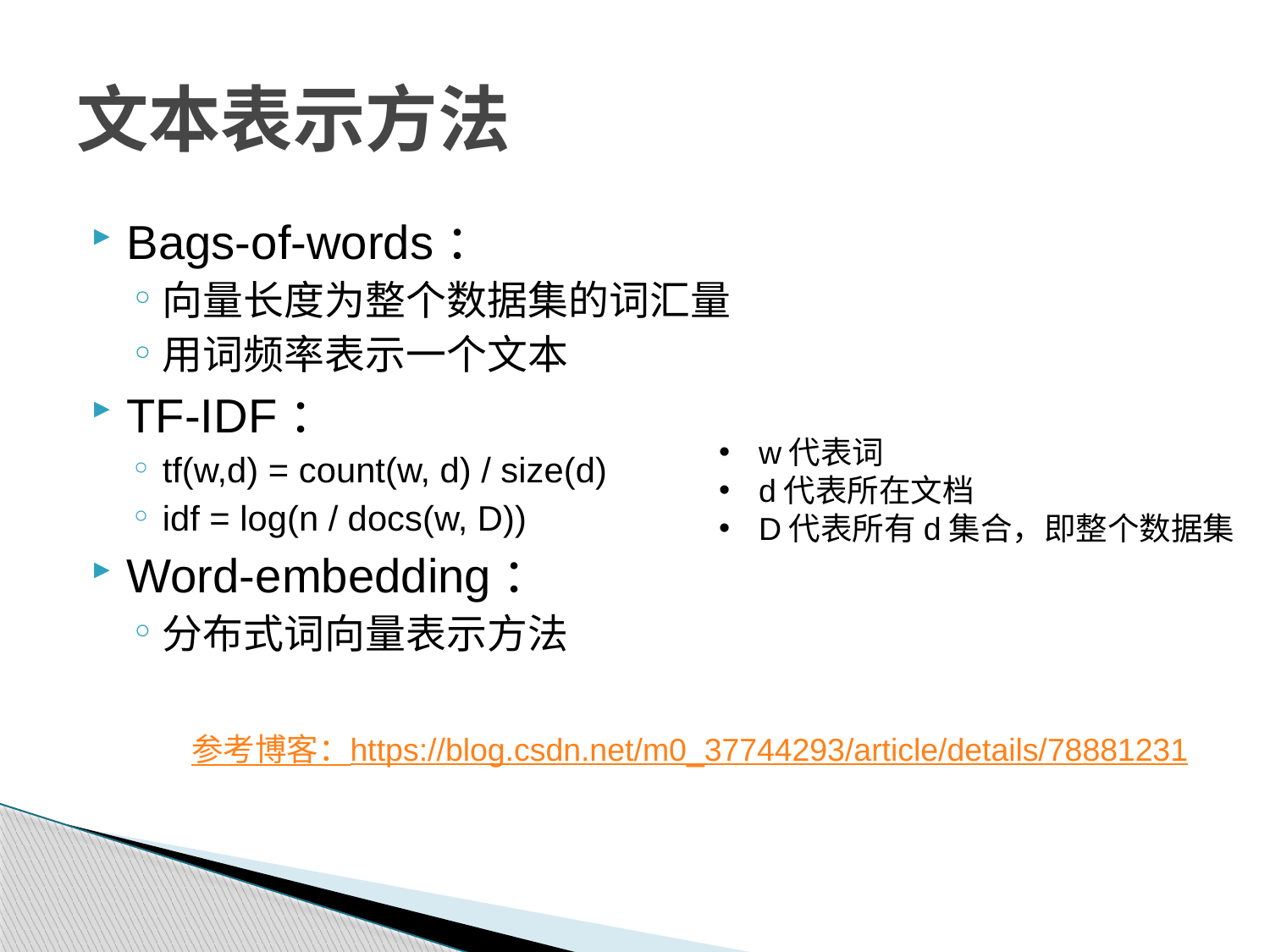

# 文本表示方法
Bags-of-words：
向量长度为整个数据集的词汇量
用词频率表示一个文本
TF-IDF：
tf(w,d) = count(w, d) / size(d)
idf = log(n / docs(w, D))
Word-embedding：
分布式词向量表示方法
w代表词
d代表所在文档
D代表所有d集合，即整个数据集
参考博客：https://blog.csdn.net/m0_37744293/article/details/78881231